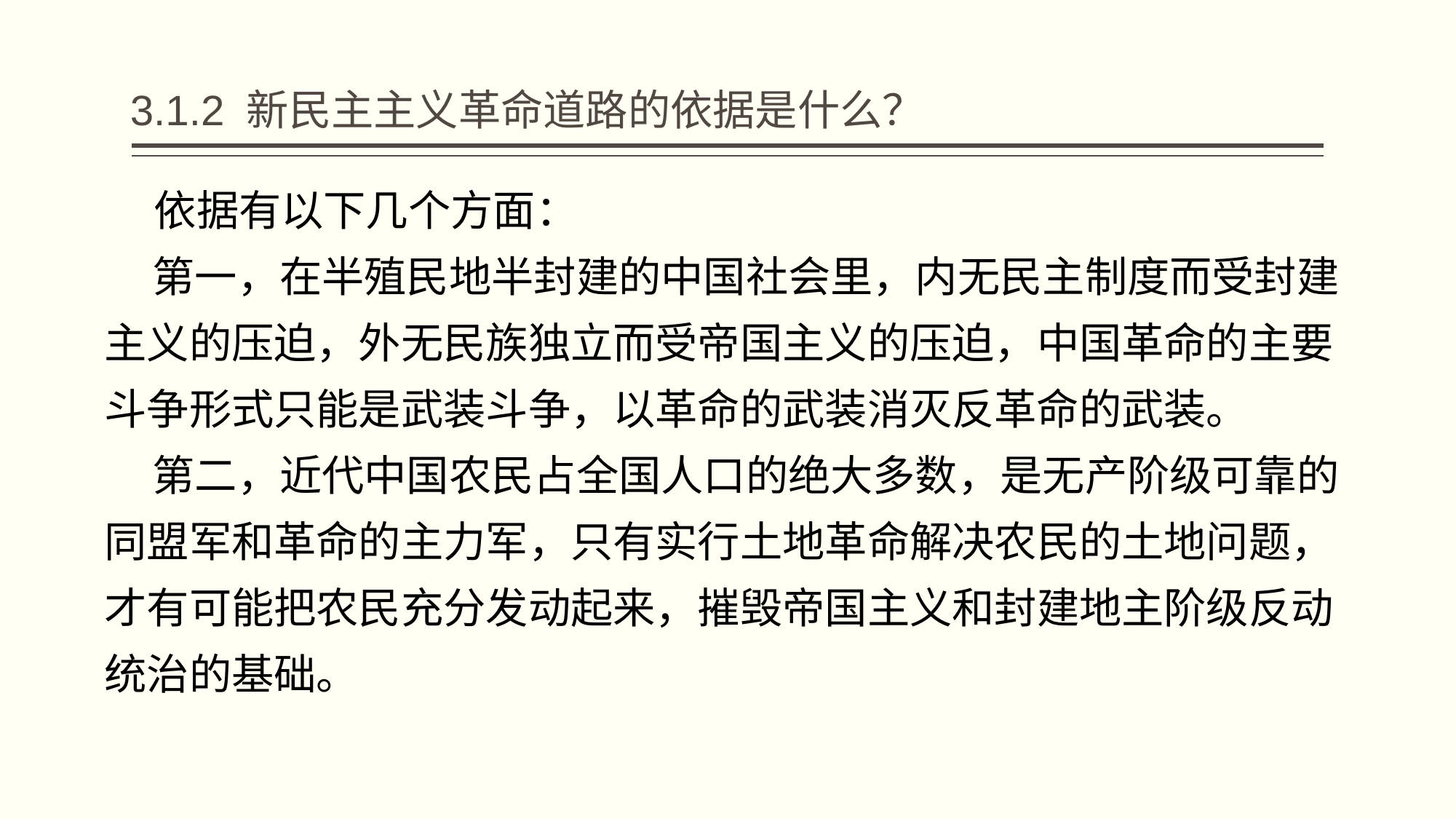

# 3.1.2 新民主主义革命道路的依据是什么？
     依据有以下几个方面：
    第一，在半殖民地半封建的中国社会里，内无民主制度而受封建主义的压迫，外无民族独立而受帝国主义的压迫，中国革命的主要斗争形式只能是武装斗争，以革命的武装消灭反革命的武装。
    第二，近代中国农民占全国人口的绝大多数，是无产阶级可靠的同盟军和革命的主力军，只有实行土地革命解决农民的土地问题，才有可能把农民充分发动起来，摧毁帝国主义和封建地主阶级反动统治的基础。